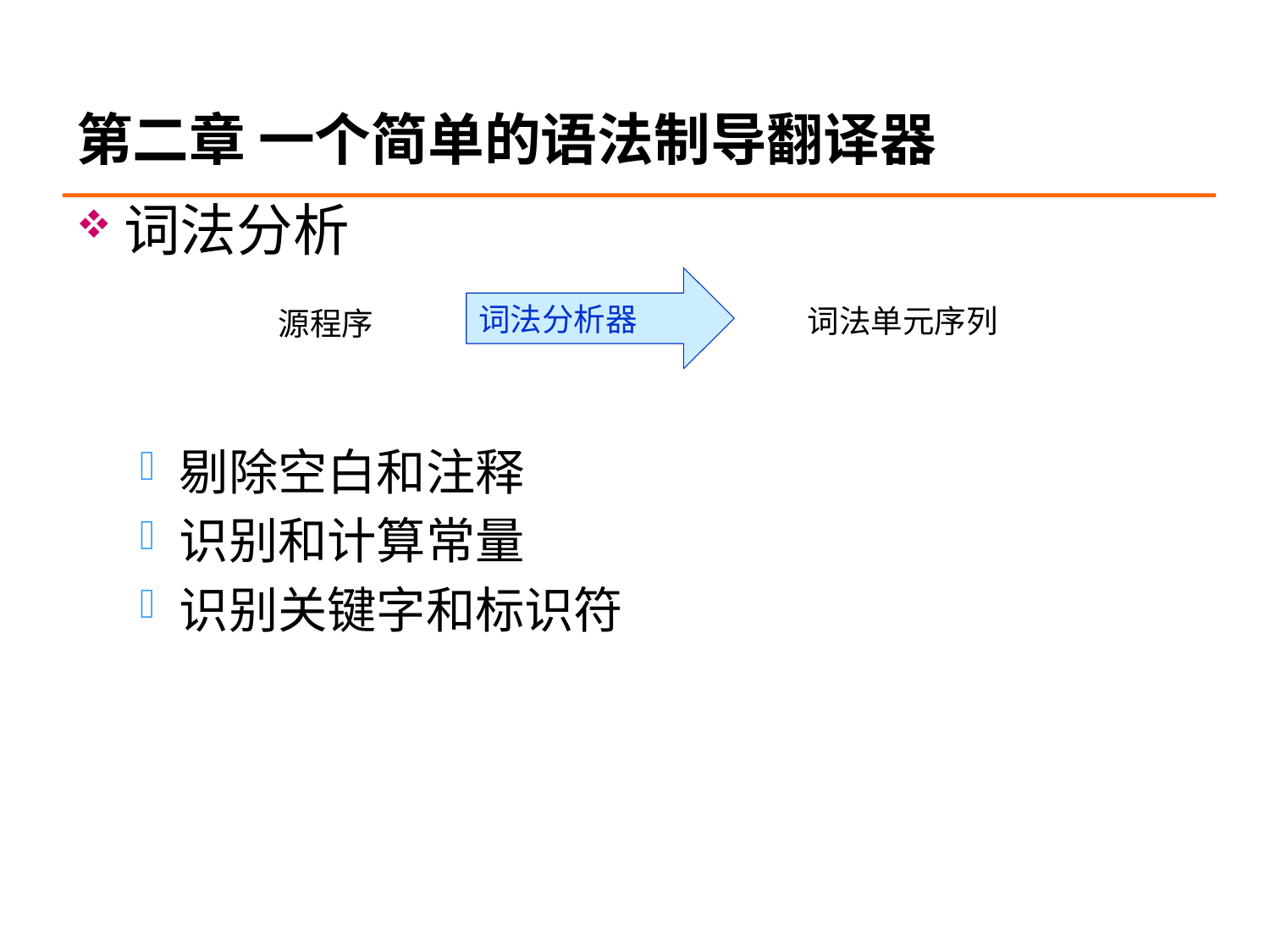

# 第二章 一个简单的语法制导翻译器
词法分析

剔除空白和注释
识别和计算常量
识别关键字和标识符
词法分析器
词法单元序列
源程序